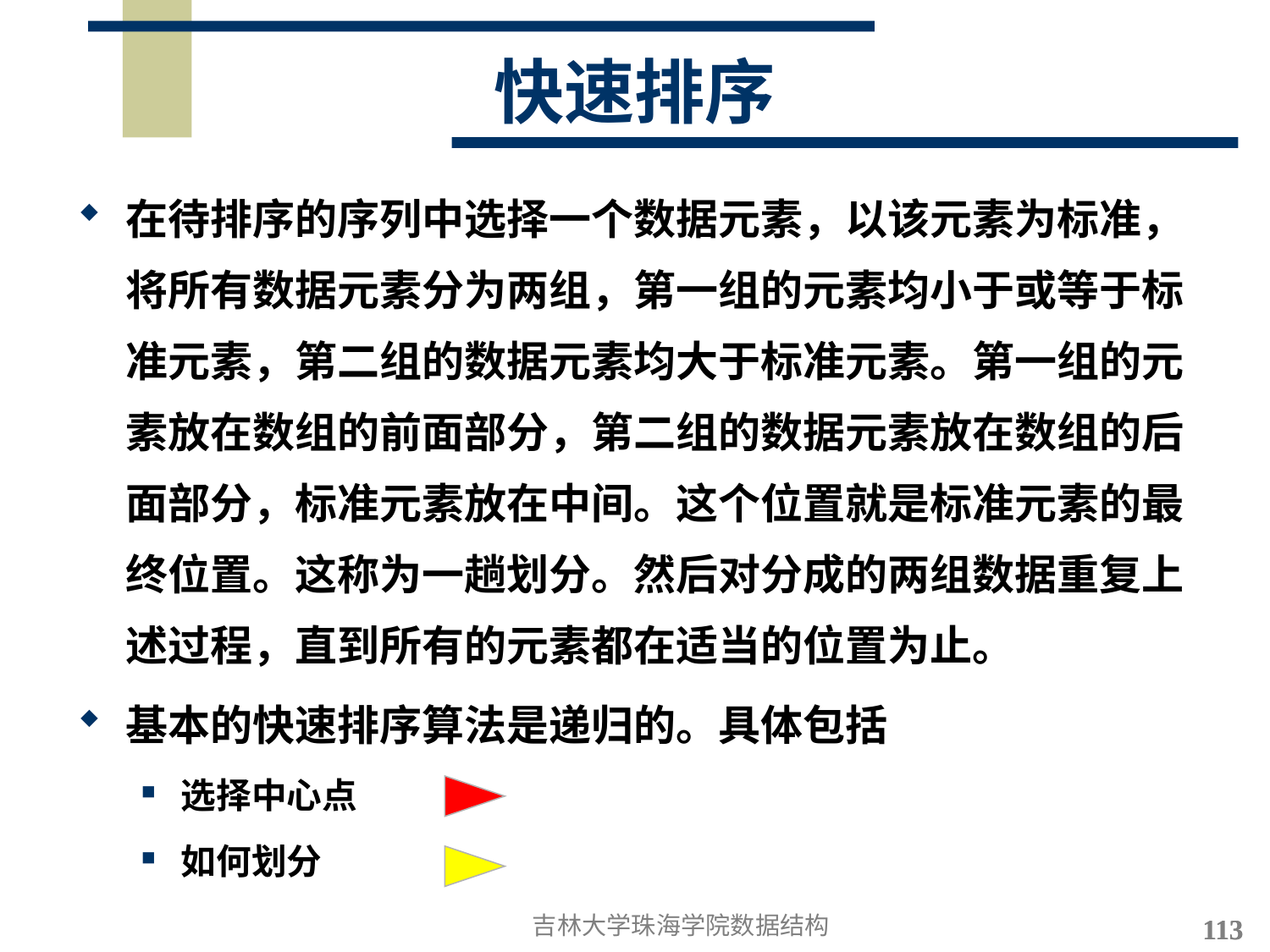

# 快速排序
在待排序的序列中选择一个数据元素，以该元素为标准，将所有数据元素分为两组，第一组的元素均小于或等于标准元素，第二组的数据元素均大于标准元素。第一组的元素放在数组的前面部分，第二组的数据元素放在数组的后面部分，标准元素放在中间。这个位置就是标准元素的最终位置。这称为一趟划分。然后对分成的两组数据重复上述过程，直到所有的元素都在适当的位置为止。
基本的快速排序算法是递归的。具体包括
选择中心点
如何划分

113
吉林大学珠海学院数据结构